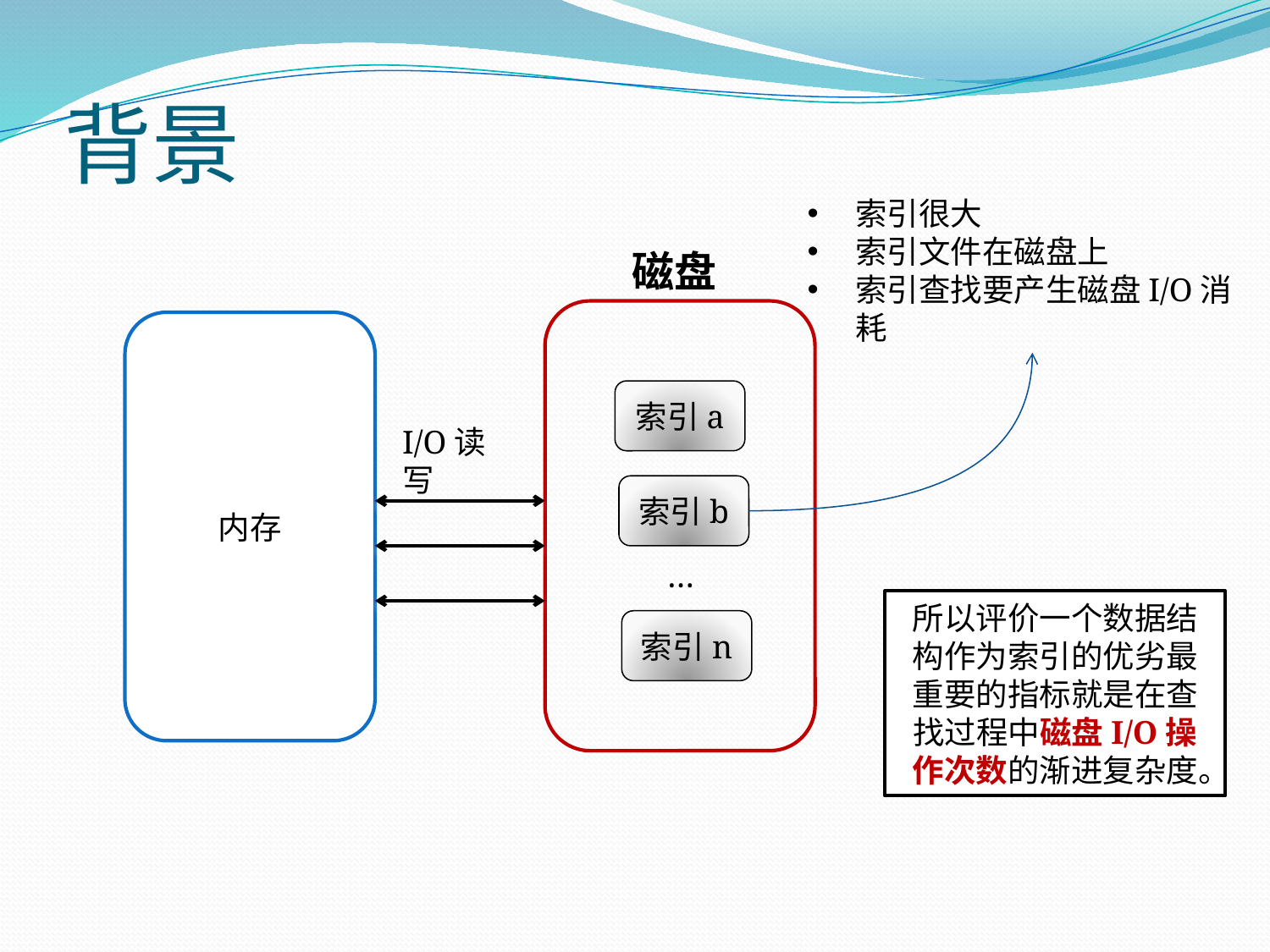

# 背景
索引很大
索引文件在磁盘上
索引查找要产生磁盘I/O消耗
磁盘

内存
索引a
I/O读写
索引b
…
所以评价一个数据结构作为索引的优劣最重要的指标就是在查找过程中磁盘I/O操作次数的渐进复杂度。
索引n